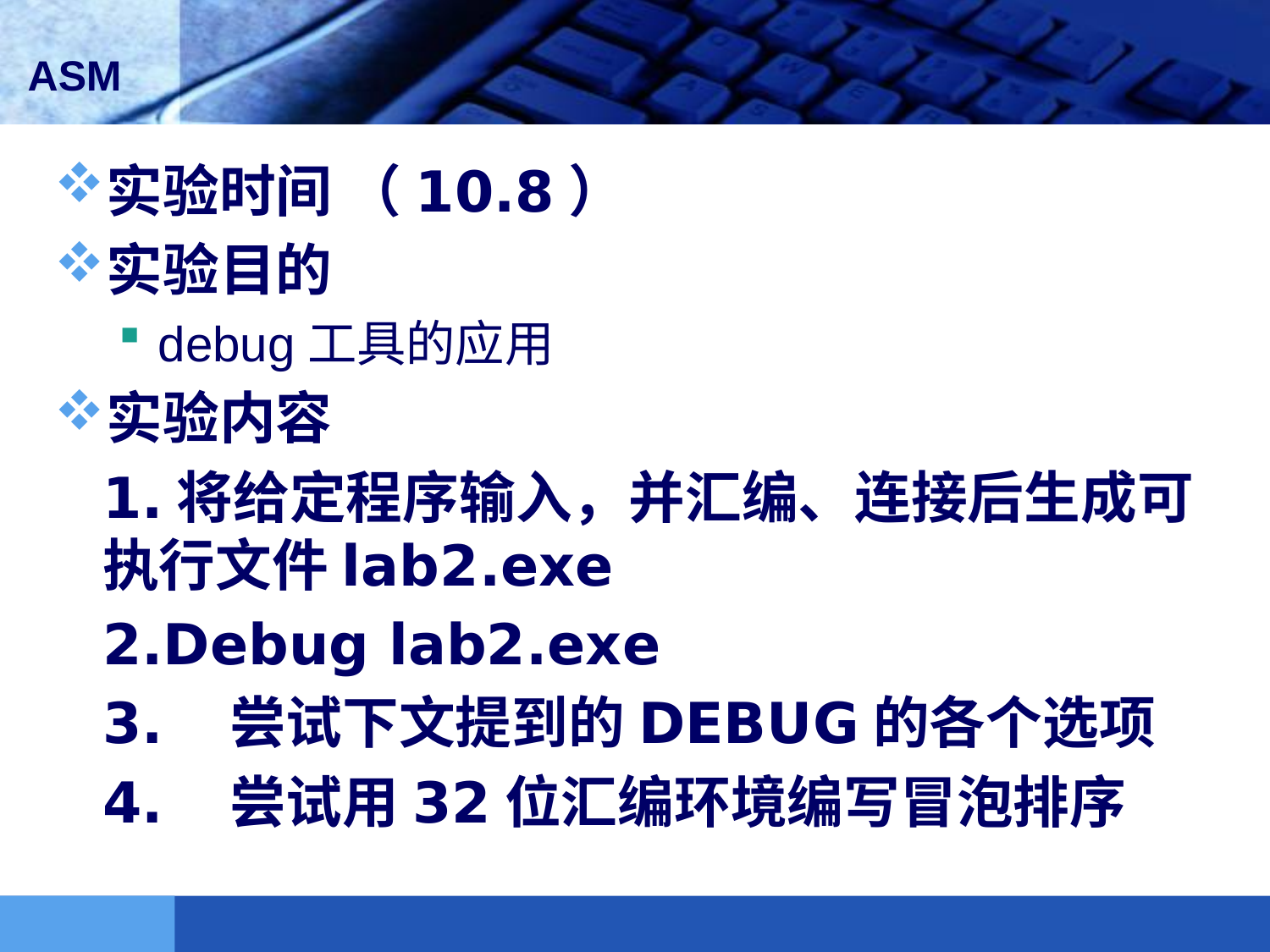

#
实验时间 （10.8）
实验目的
debug工具的应用
实验内容
	1.将给定程序输入，并汇编、连接后生成可执行文件lab2.exe
	2.Debug lab2.exe
	3.	尝试下文提到的DEBUG的各个选项
	4.	尝试用32位汇编环境编写冒泡排序